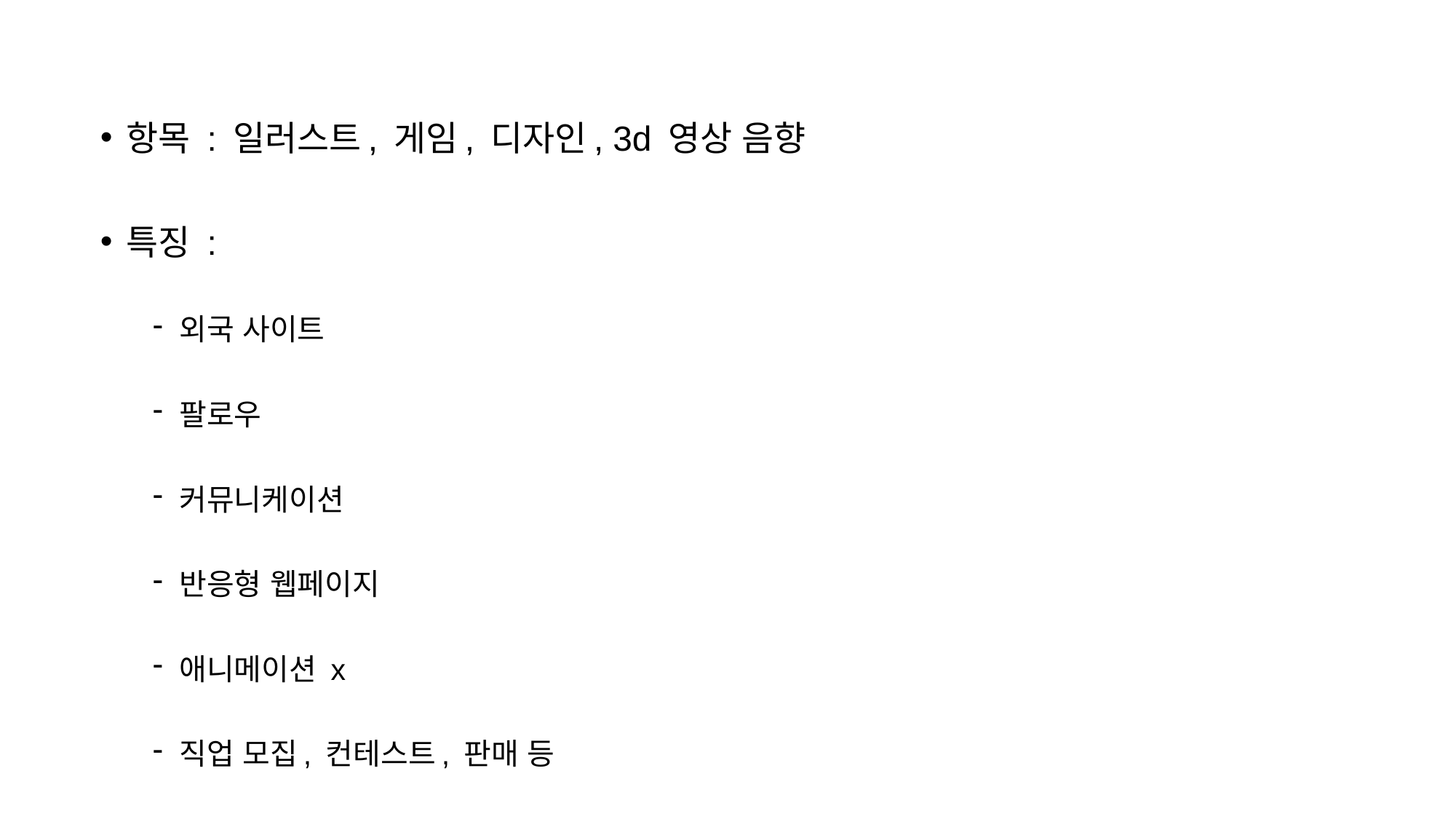

항목 : 일러스트, 게임, 디자인, 3d 영상 음향
특징 :
외국 사이트
팔로우
커뮤니케이션
반응형 웹페이지
애니메이션 x
직업 모집, 컨테스트, 판매 등